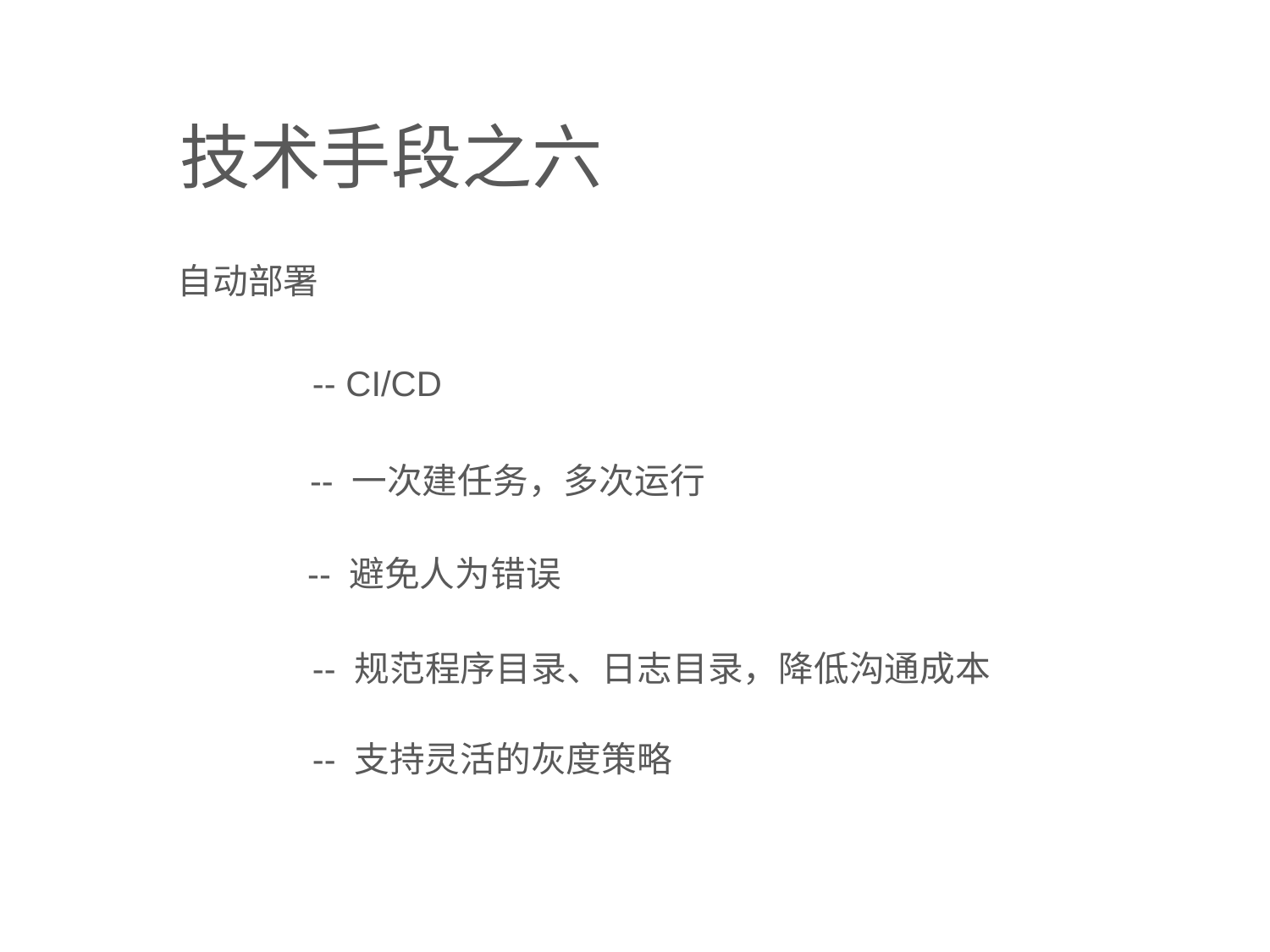

技术手段之六
自动部署
-- CI/CD
-- 一次建任务，多次运行
-- 避免人为错误
-- 规范程序目录、日志目录，降低沟通成本
-- 支持灵活的灰度策略